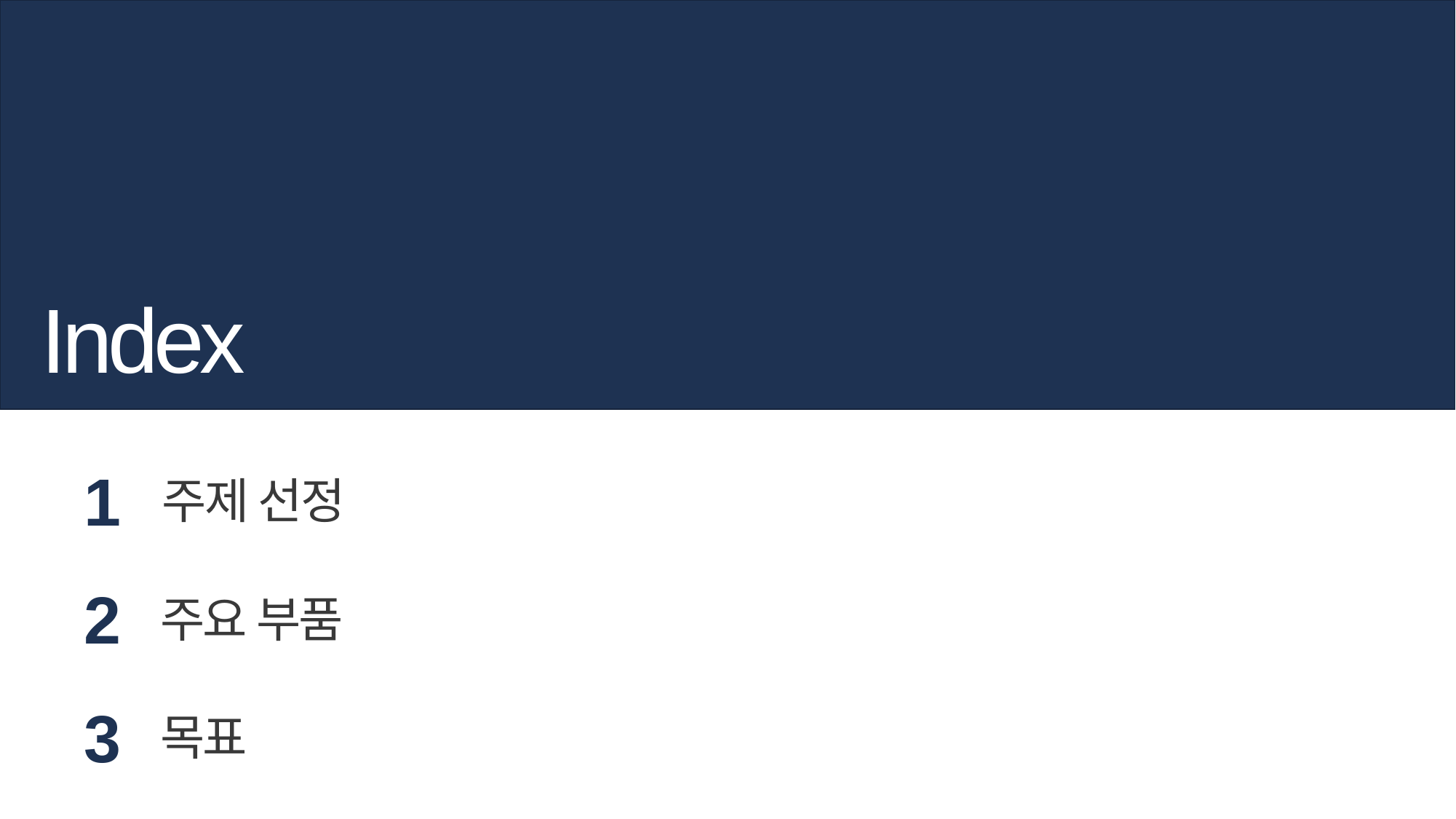

Index
1
주제 선정
2
주요 부품
3
목표